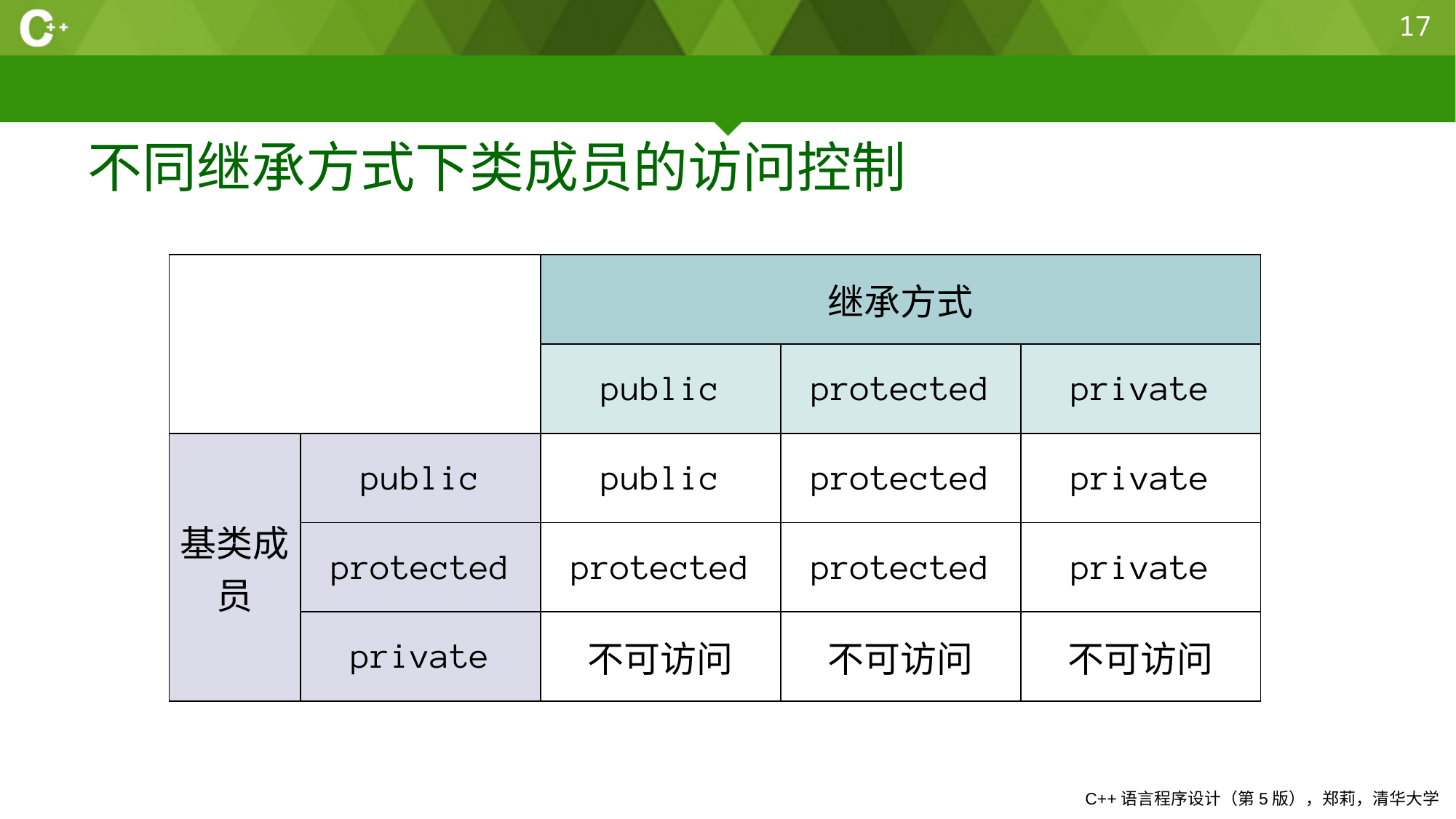

17
# 不同继承方式下类成员的访问控制
|  |  | 继承方式 |  |  |
| --- | --- | --- | --- | --- |
|  |  | public | protected | private |
| 基类成员 | public | public | protected | private |
|  | protected | protected | protected | private |
|  | private | 不可访问 | 不可访问 | 不可访问 |